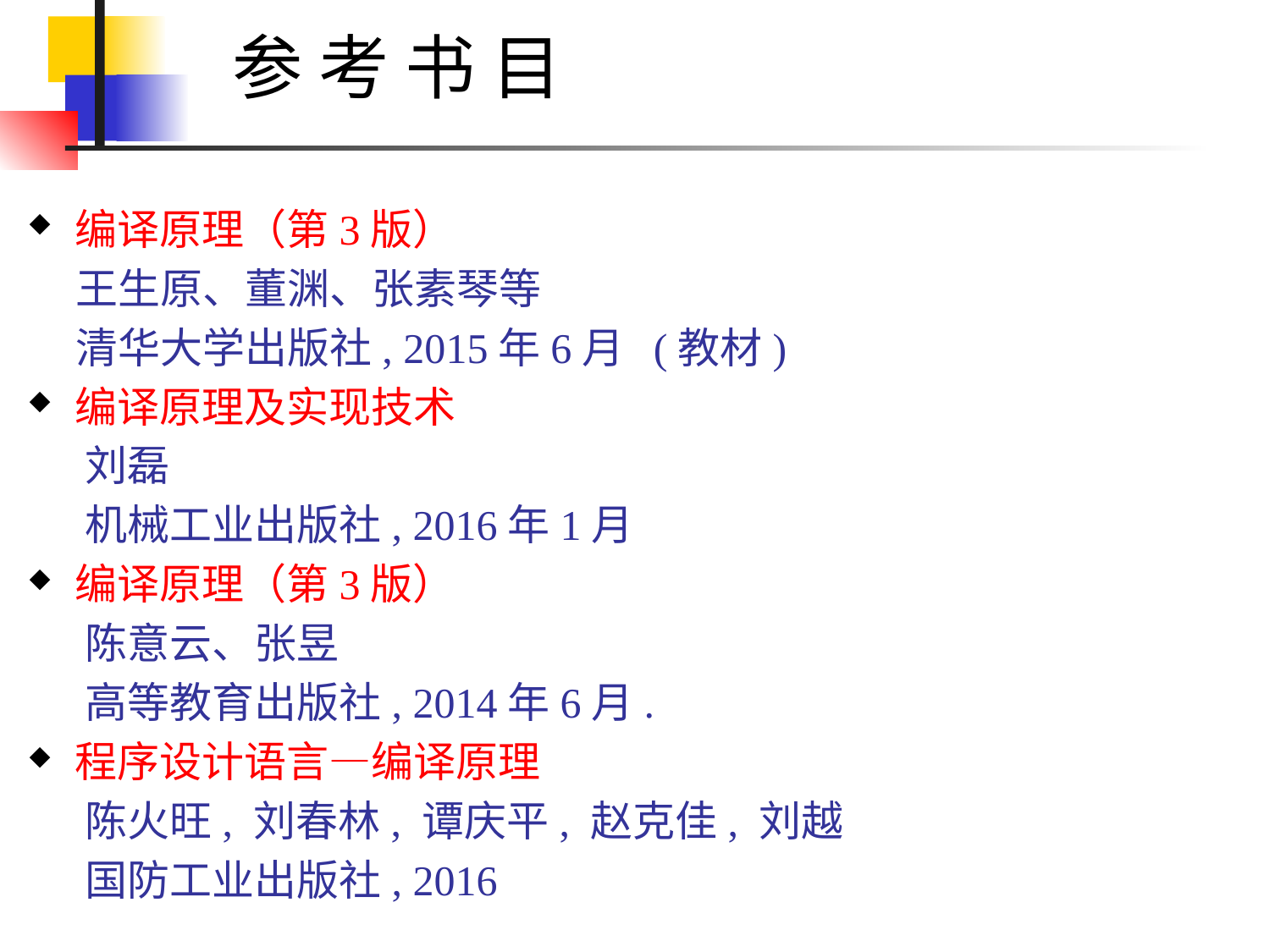

参 考 书 目
编译原理（第3版）
    王生原、董渊、张素琴等
    清华大学出版社, 2015年6月  (教材)
编译原理及实现技术
     刘磊
     机械工业出版社, 2016年1月
编译原理（第3版）
     陈意云、张昱
     高等教育出版社, 2014年6月.
程序设计语言—编译原理
     陈火旺, 刘春林, 谭庆平, 赵克佳, 刘越
     国防工业出版社, 2016